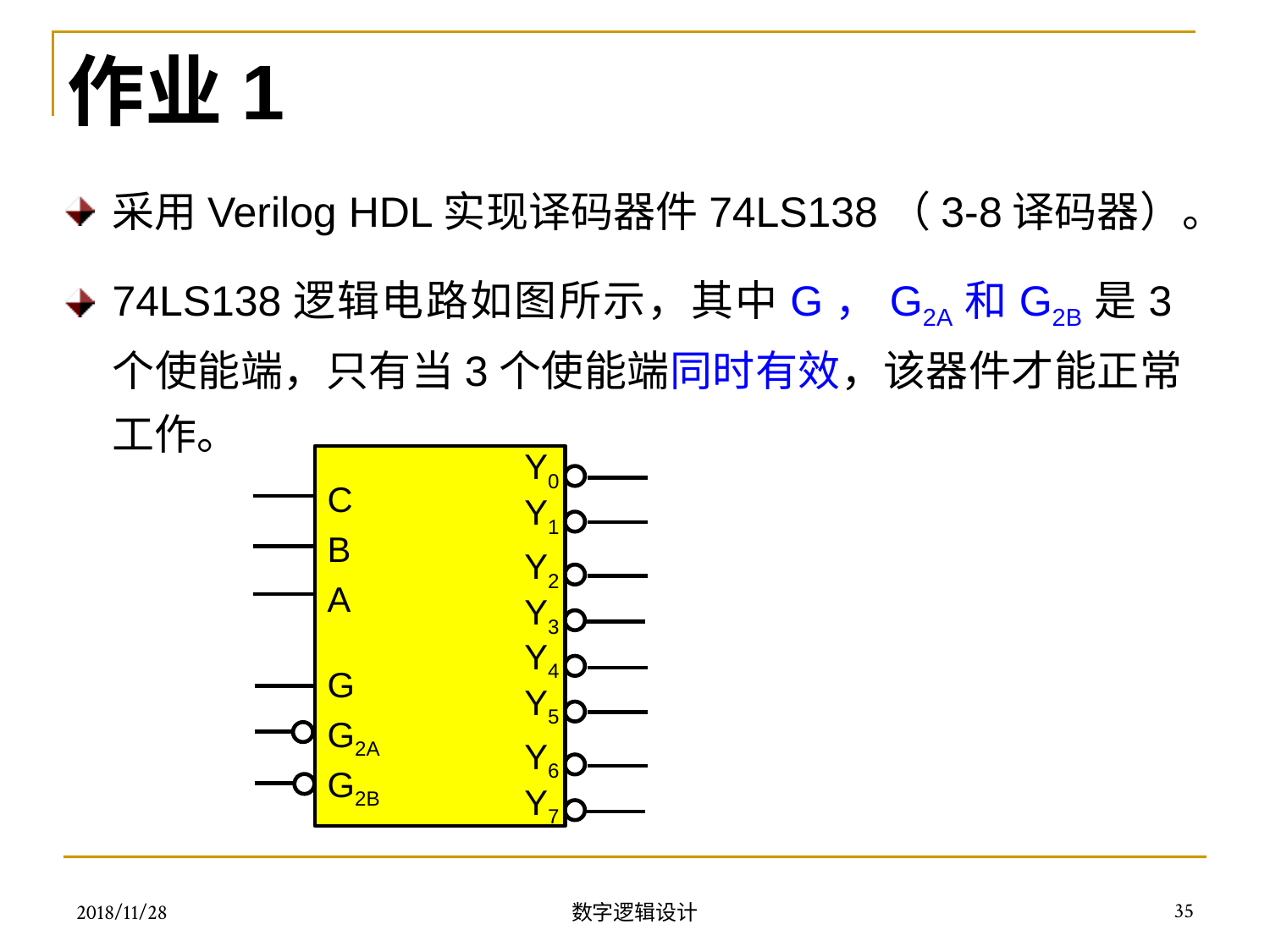

作业1
采用Verilog HDL实现译码器件74LS138（3-8译码器）。
74LS138逻辑电路如图所示，其中G，G2A和G2B是3个使能端，只有当3个使能端同时有效，该器件才能正常工作。
Y0

C
Y1

B
Y2

A
Y3

Y4
G

Y5

G2A

Y6

G2B
Y7

2018/11/28
35
数字逻辑设计